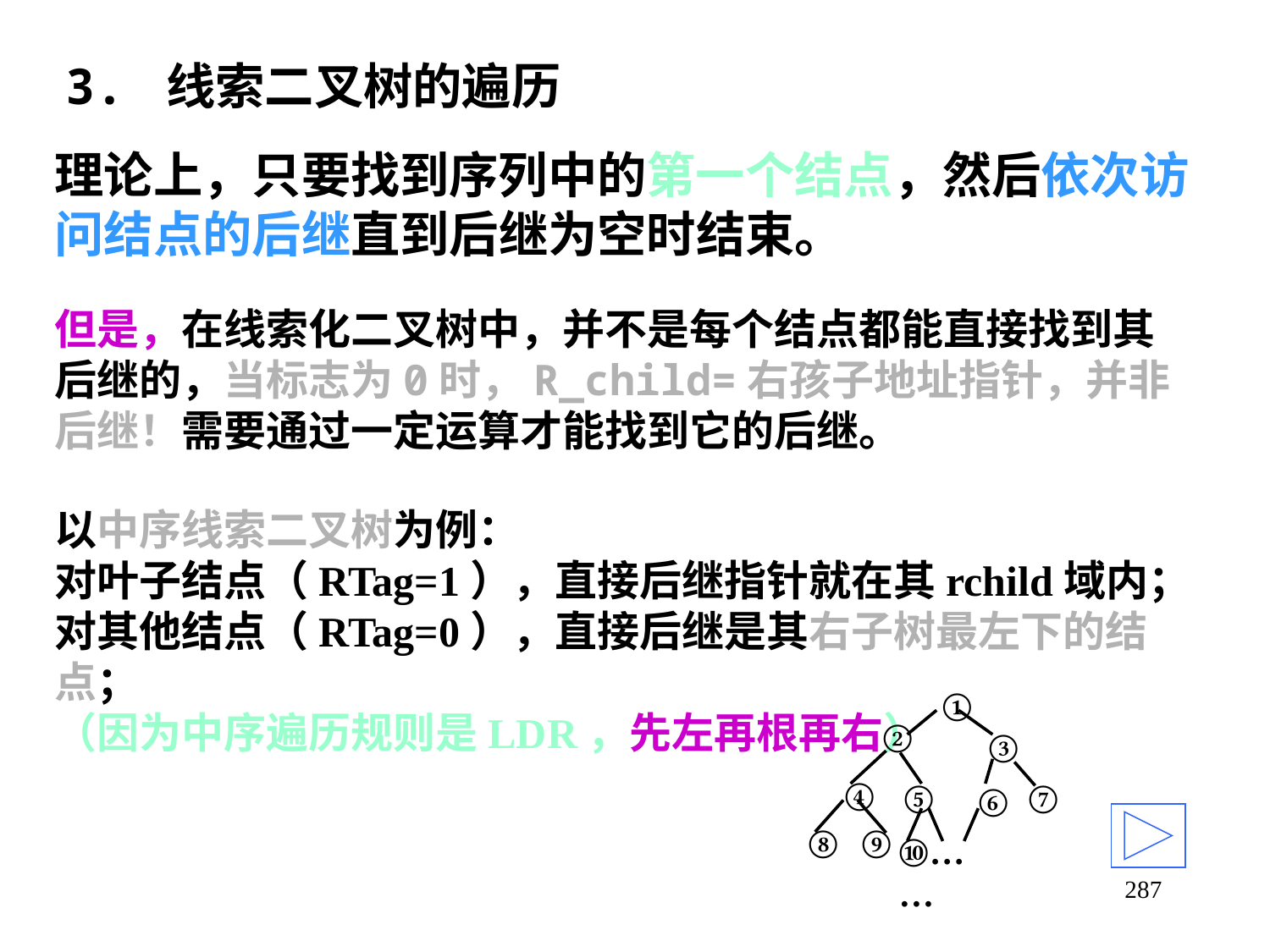

# 3. 线索二叉树的遍历
理论上，只要找到序列中的第一个结点，然后依次访问结点的后继直到后继为空时结束。
但是，在线索化二叉树中，并不是每个结点都能直接找到其后继的，当标志为0时，R_child=右孩子地址指针，并非后继！需要通过一定运算才能找到它的后继。
以中序线索二叉树为例：
对叶子结点（RTag=1），直接后继指针就在其rchild域内；
对其他结点（RTag=0），直接后继是其右子树最左下的结点；
（因为中序遍历规则是LDR，先左再根再右）
①
②

③

④
⑤
⑦
⑥

⑧
⑨
⑩……

287